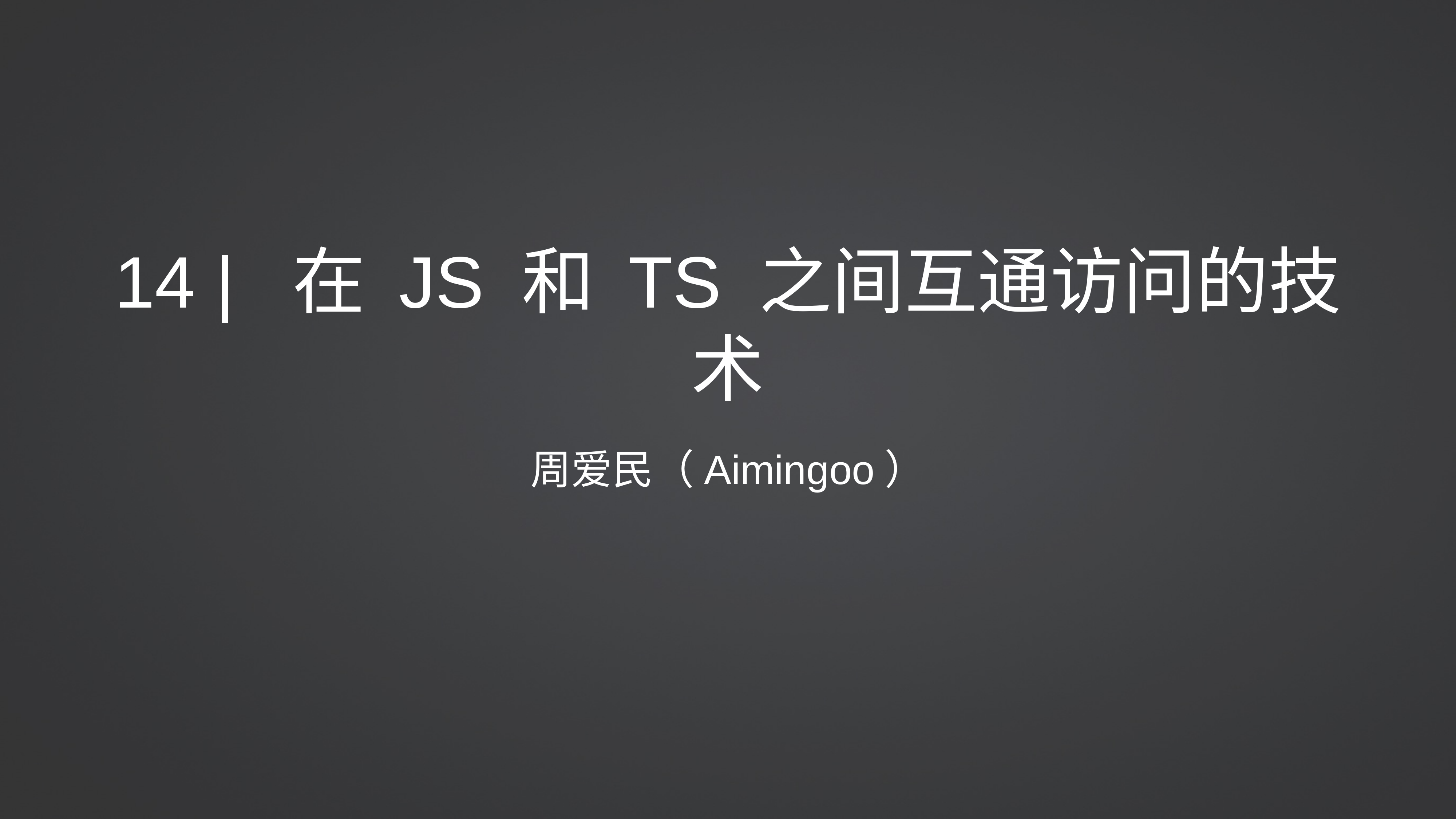

# 14 |  在 JS 和 TS 之间互通访问的技术
周爱民（Aimingoo）